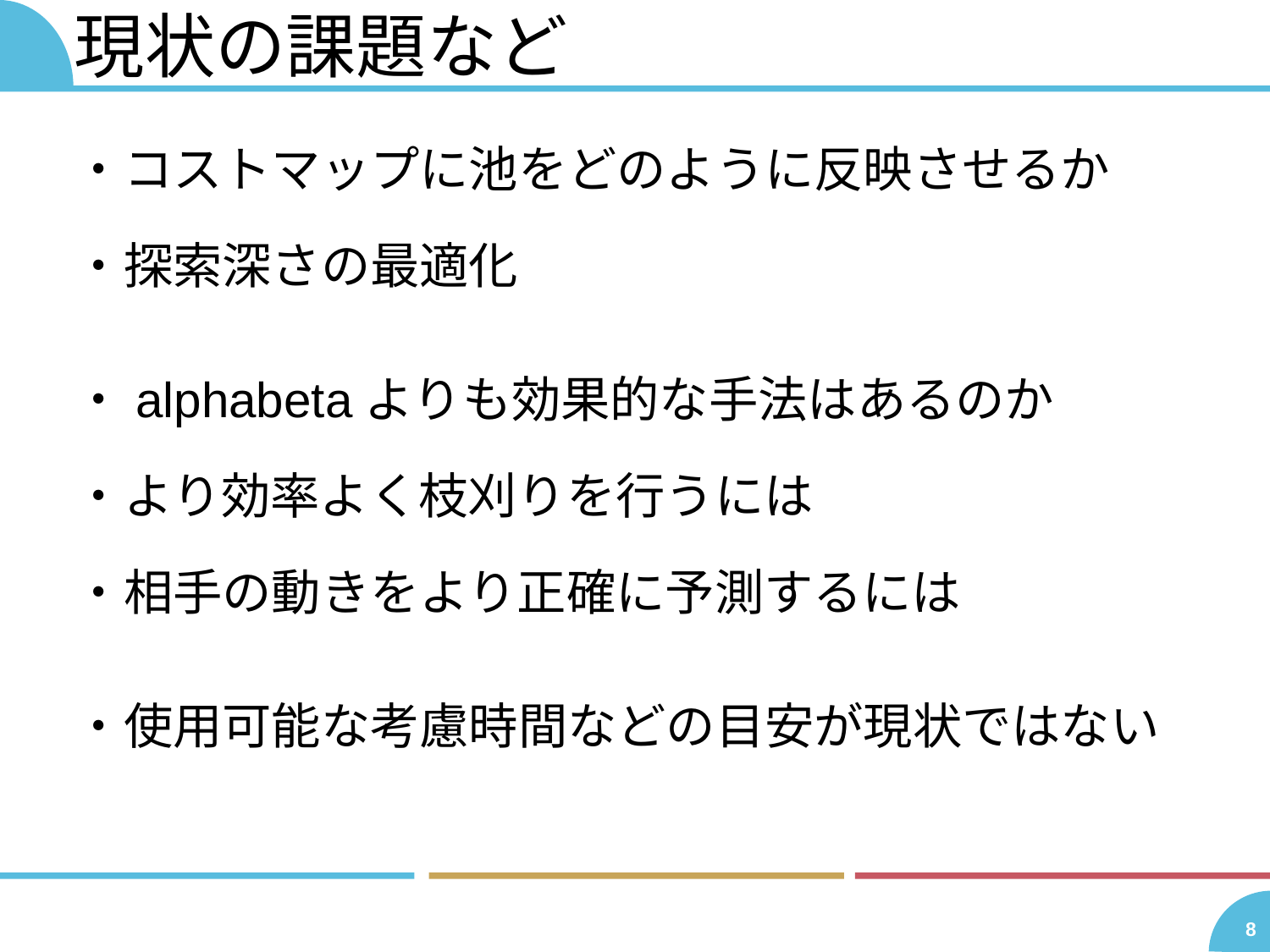

# 現状の課題など
・コストマップに池をどのように反映させるか
・探索深さの最適化

・alphabetaよりも効果的な手法はあるのか
・より効率よく枝刈りを行うには
・相手の動きをより正確に予測するには

・使用可能な考慮時間などの目安が現状ではない

8